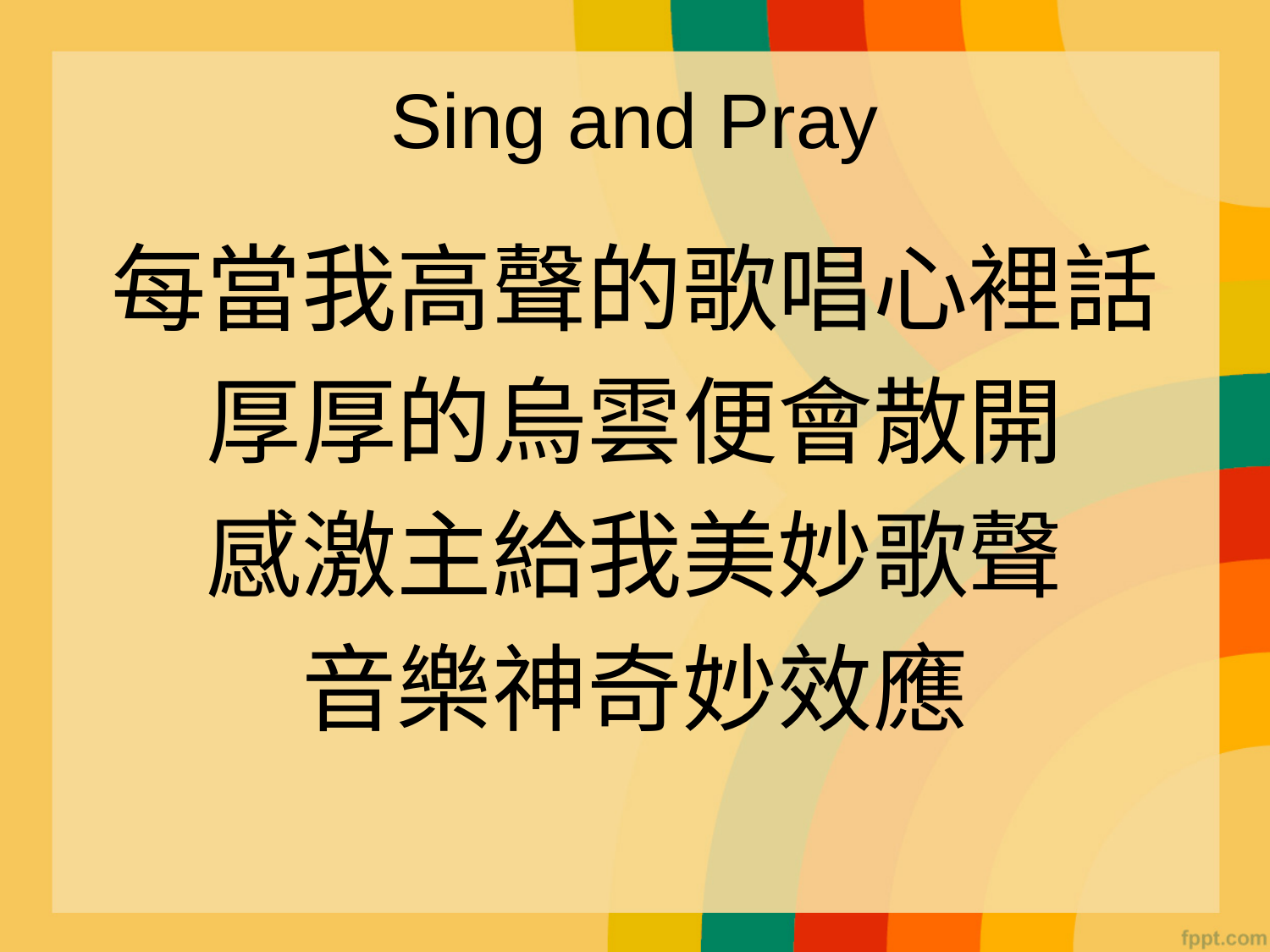

# Sing and Pray
每當我高聲的歌唱心裡話
厚厚的烏雲便會散開
感激主給我美妙歌聲
音樂神奇妙效應